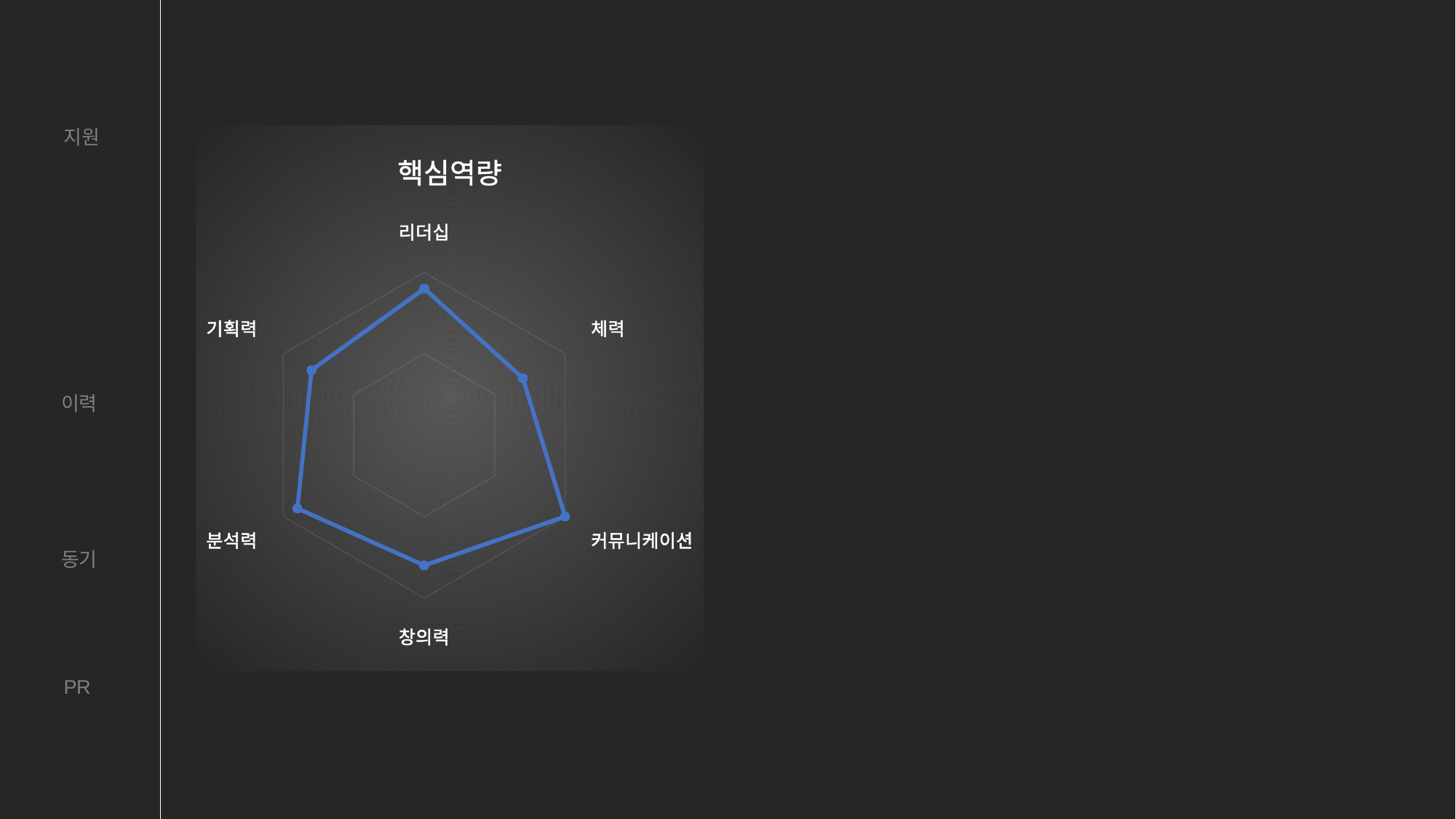

지원

### Chart: 핵심역량

| Category | 계열 1 |
|---|---|
| 리더십 | 90.0 |
| 체력 | 70.0 |
| 커뮤니케이션 | 100.0 |
| 창의력 | 80.0 |
| 분석력 | 90.0 |
| 기획력 | 80.0 |
역량
이력
동기
PR